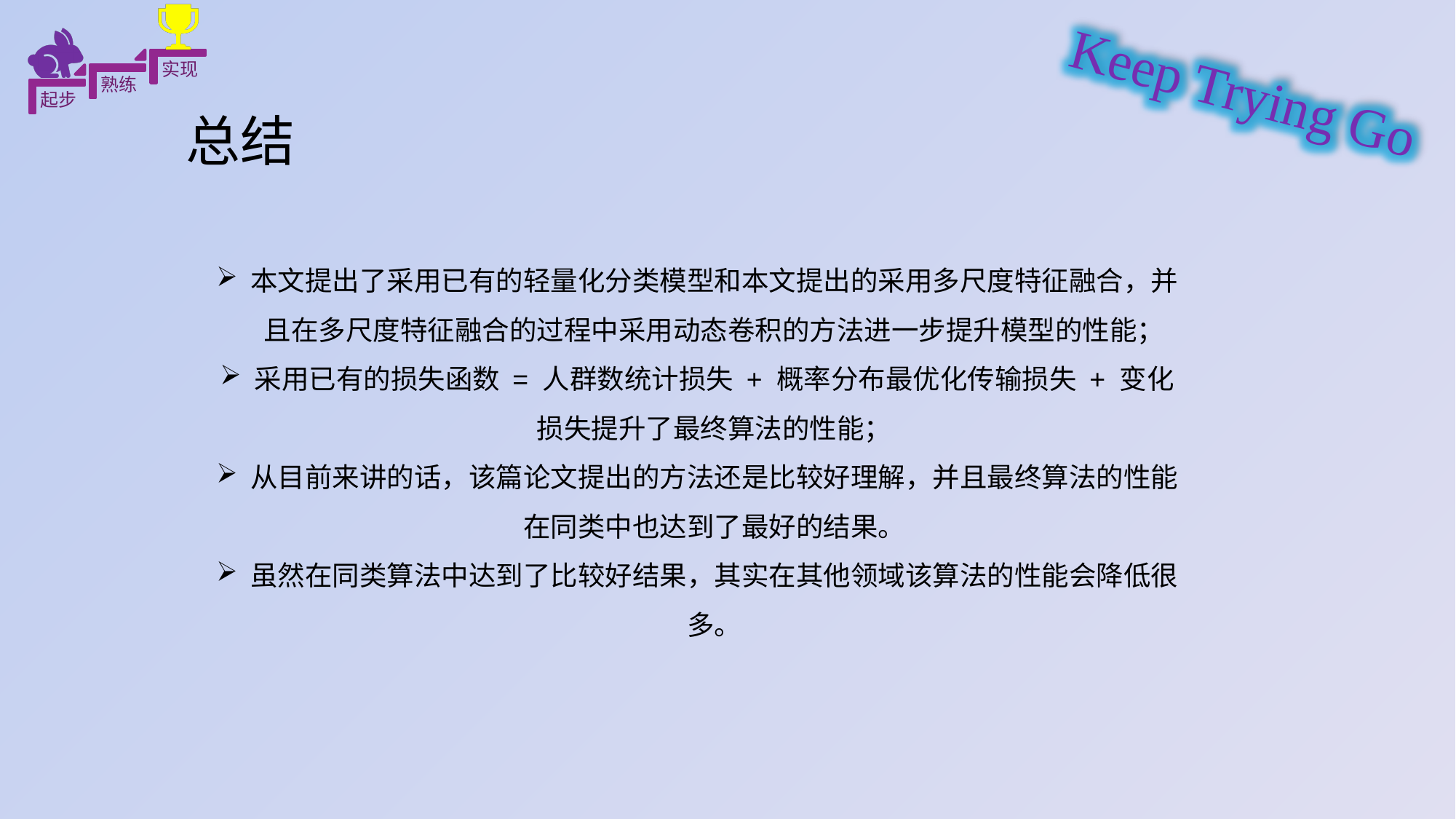

总结
本文提出了采用已有的轻量化分类模型和本文提出的采用多尺度特征融合，并且在多尺度特征融合的过程中采用动态卷积的方法进一步提升模型的性能；
采用已有的损失函数 = 人群数统计损失 + 概率分布最优化传输损失 + 变化损失提升了最终算法的性能；
从目前来讲的话，该篇论文提出的方法还是比较好理解，并且最终算法的性能在同类中也达到了最好的结果。
虽然在同类算法中达到了比较好结果，其实在其他领域该算法的性能会降低很多。